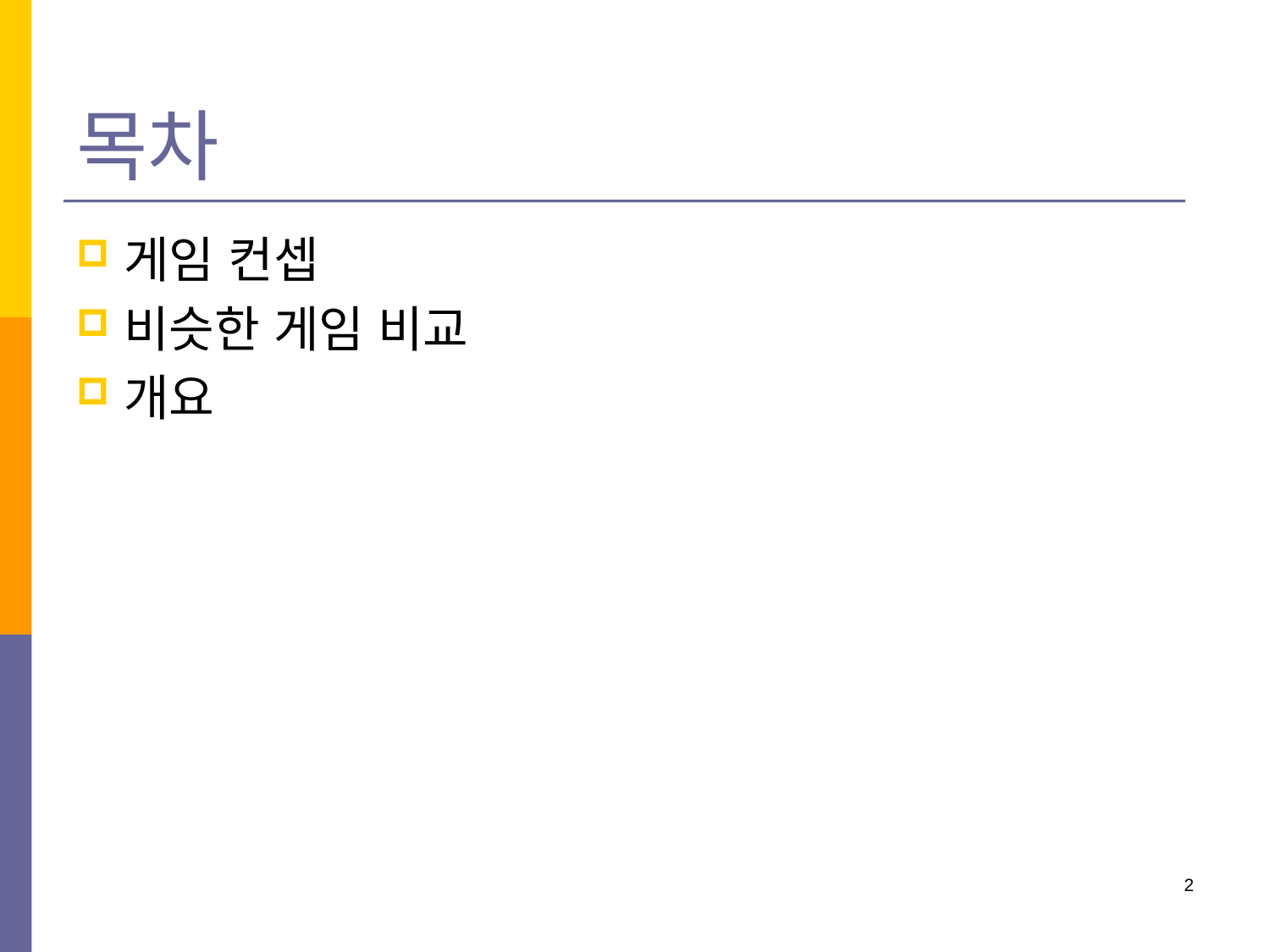

# 목차
게임 컨셉
비슷한 게임 비교
개요
2